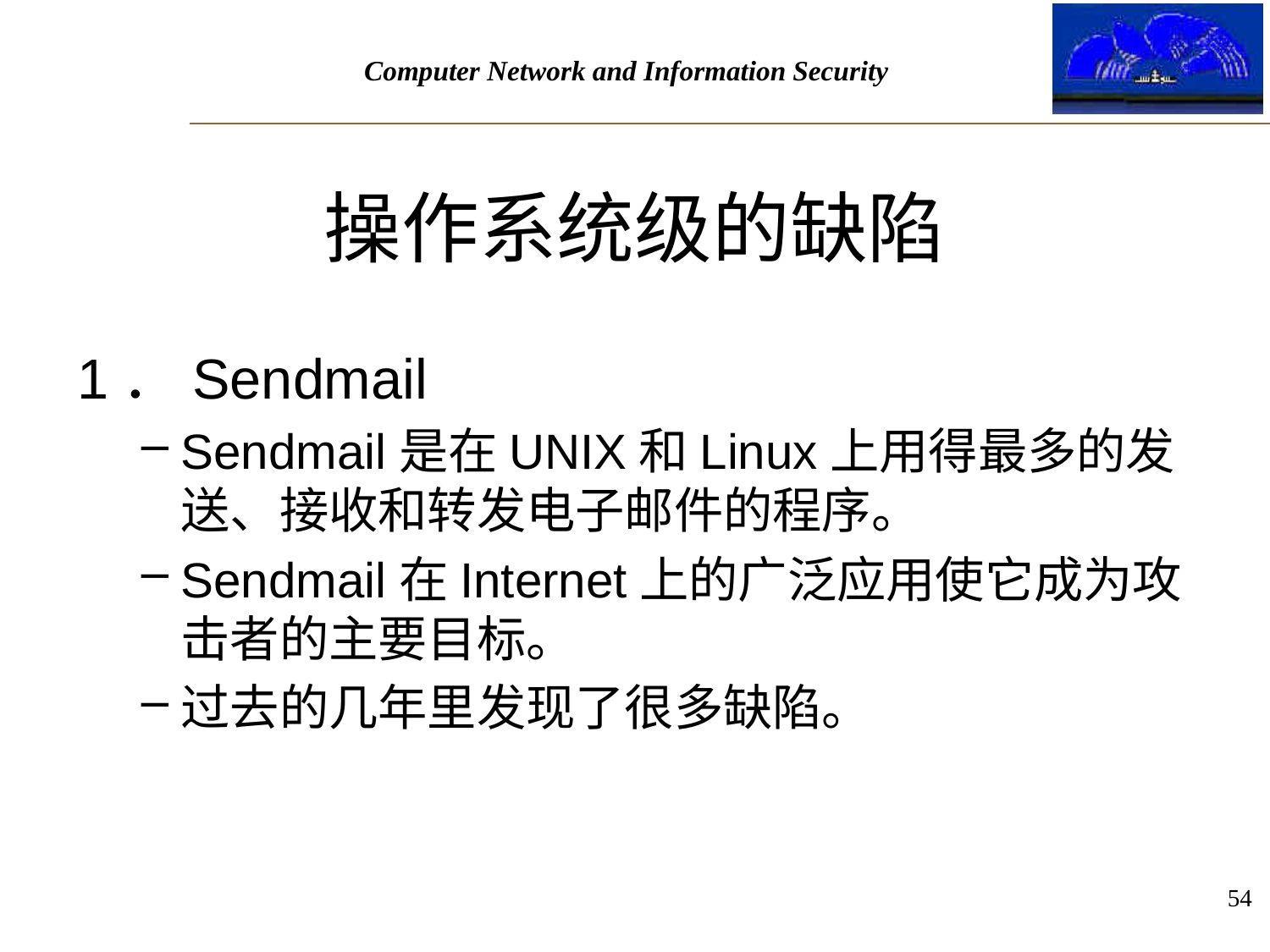

# 操作系统级的缺陷
1．Sendmail
Sendmail是在UNIX和Linux上用得最多的发送、接收和转发电子邮件的程序。
Sendmail在Internet上的广泛应用使它成为攻击者的主要目标。
过去的几年里发现了很多缺陷。
54